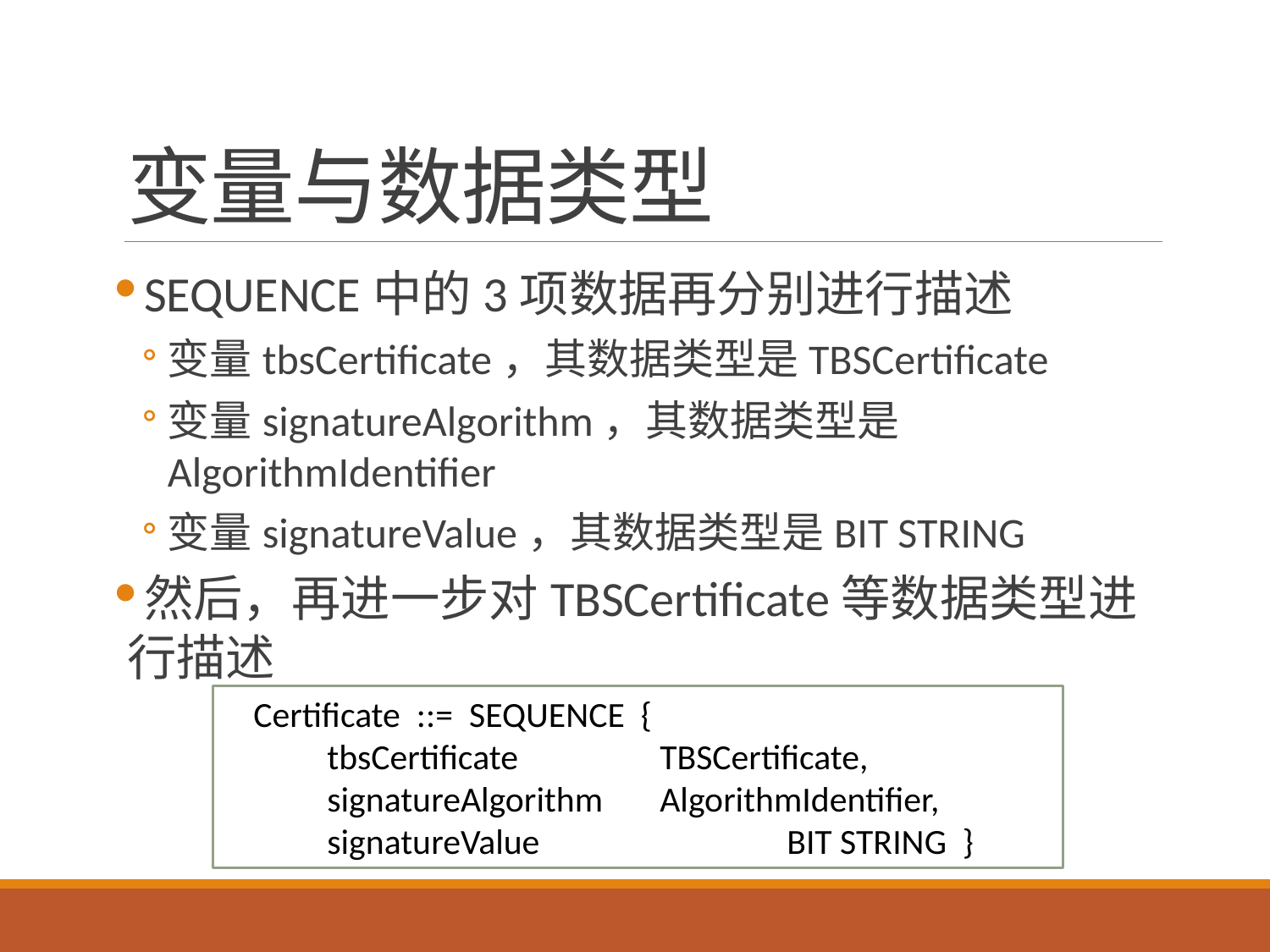

# 变量与数据类型
SEQUENCE中的3项数据再分别进行描述
变量tbsCertificate，其数据类型是TBSCertificate
变量signatureAlgorithm，其数据类型是AlgorithmIdentifier
变量signatureValue，其数据类型是BIT STRING
然后，再进一步对TBSCertificate等数据类型进行描述
Certificate  ::=  SEQUENCE  {
      tbsCertificate		TBSCertificate,
      signatureAlgorithm  	AlgorithmIdentifier,
      signatureValue       		BIT STRING  }
12